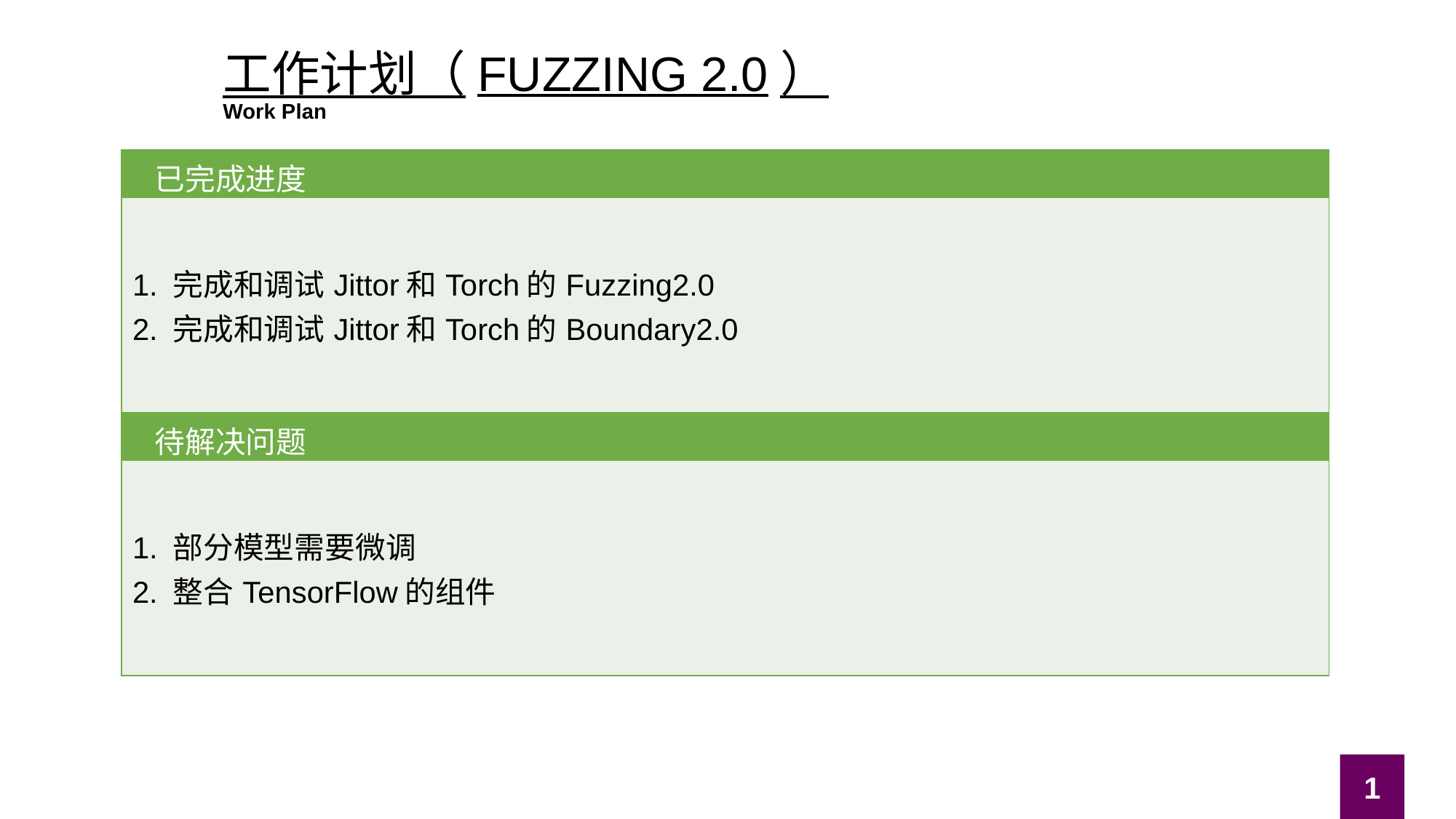

工作计划（FUZZING 2.0）
Work Plan
| 已完成进度 |
| --- |
| 1. 完成和调试Jittor和Torch的Fuzzing2.0 2. 完成和调试Jittor和Torch的Boundary2.0 |
| 待解决问题 |
| --- |
| 1. 部分模型需要微调 2. 整合TensorFlow的组件 |
1